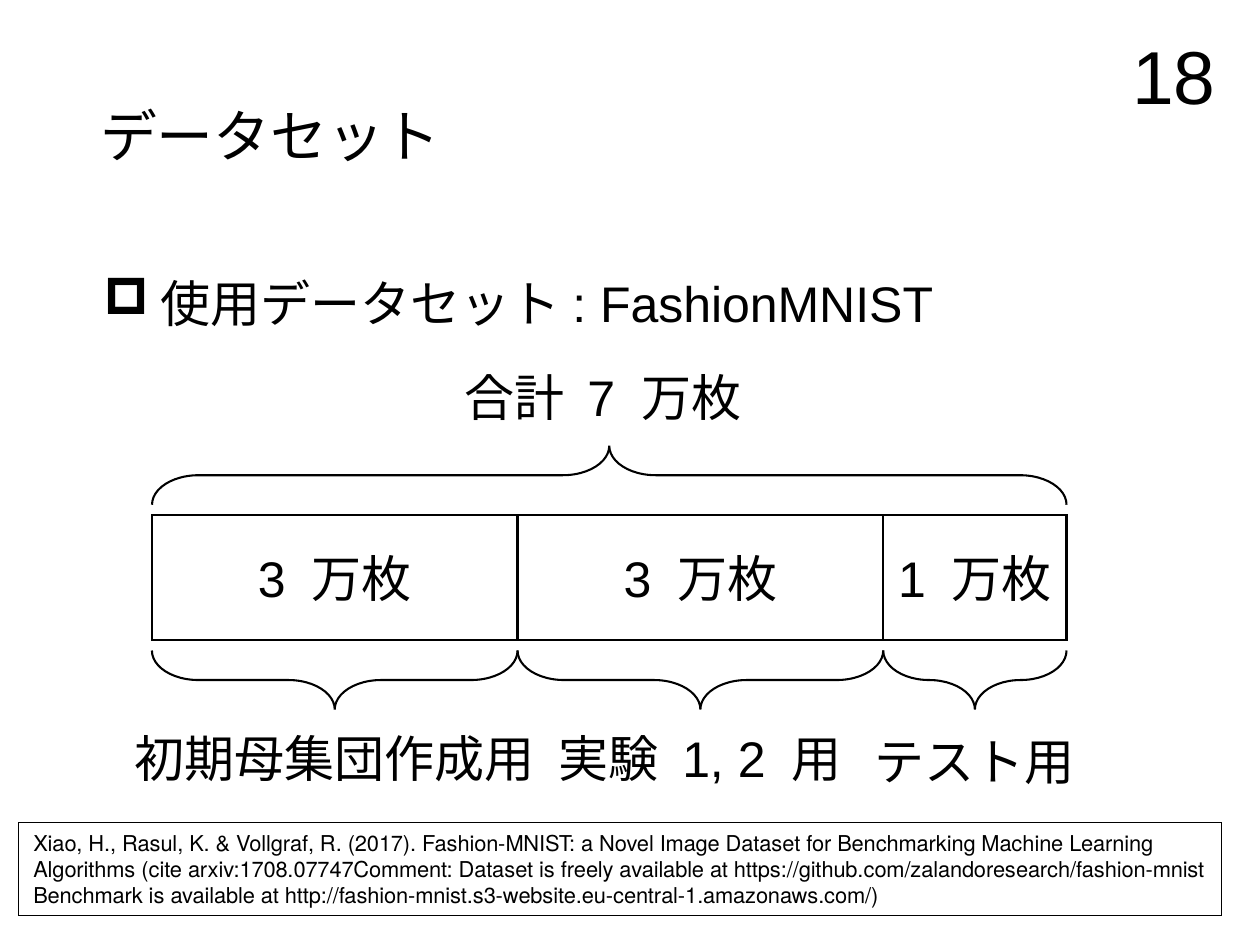

# データセット
18
使用データセット: FashionMNIST

合計 7 万枚

3 万枚
3 万枚
1 万枚

初期母集団作成用
実験 1, 2 用
テスト用
Xiao, H., Rasul, K. & Vollgraf, R. (2017). Fashion-MNIST: a Novel Image Dataset for Benchmarking Machine Learning Algorithms (cite arxiv:1708.07747Comment: Dataset is freely available at https://github.com/zalandoresearch/fashion-mnist Benchmark is available at http://fashion-mnist.s3-website.eu-central-1.amazonaws.com/)